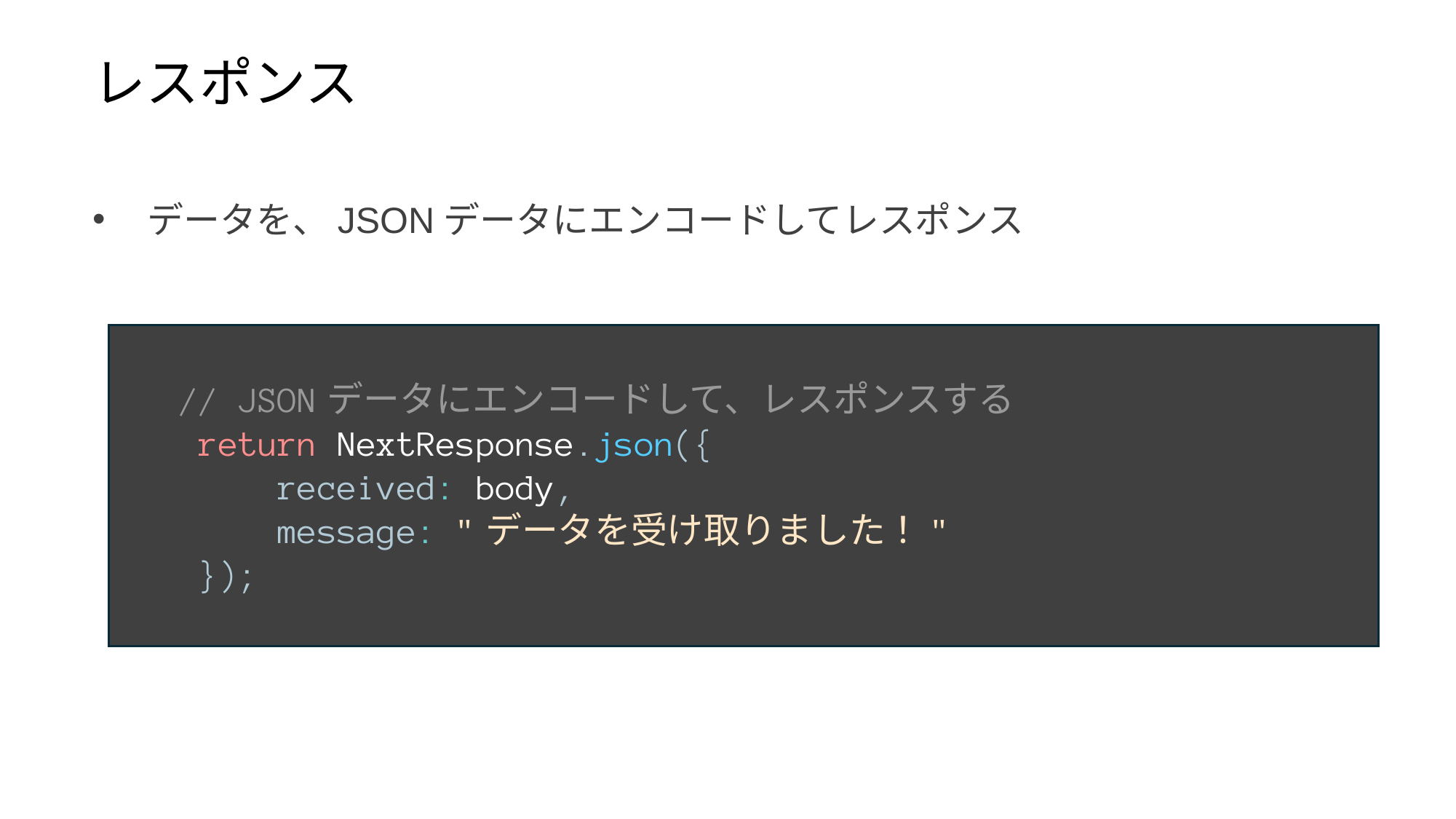

レスポンス
データを、JSONデータにエンコードしてレスポンス
   // JSONデータにエンコードして、レスポンスする
    return NextResponse.json({
        received: body,
        message: "データを受け取りました！"
    });